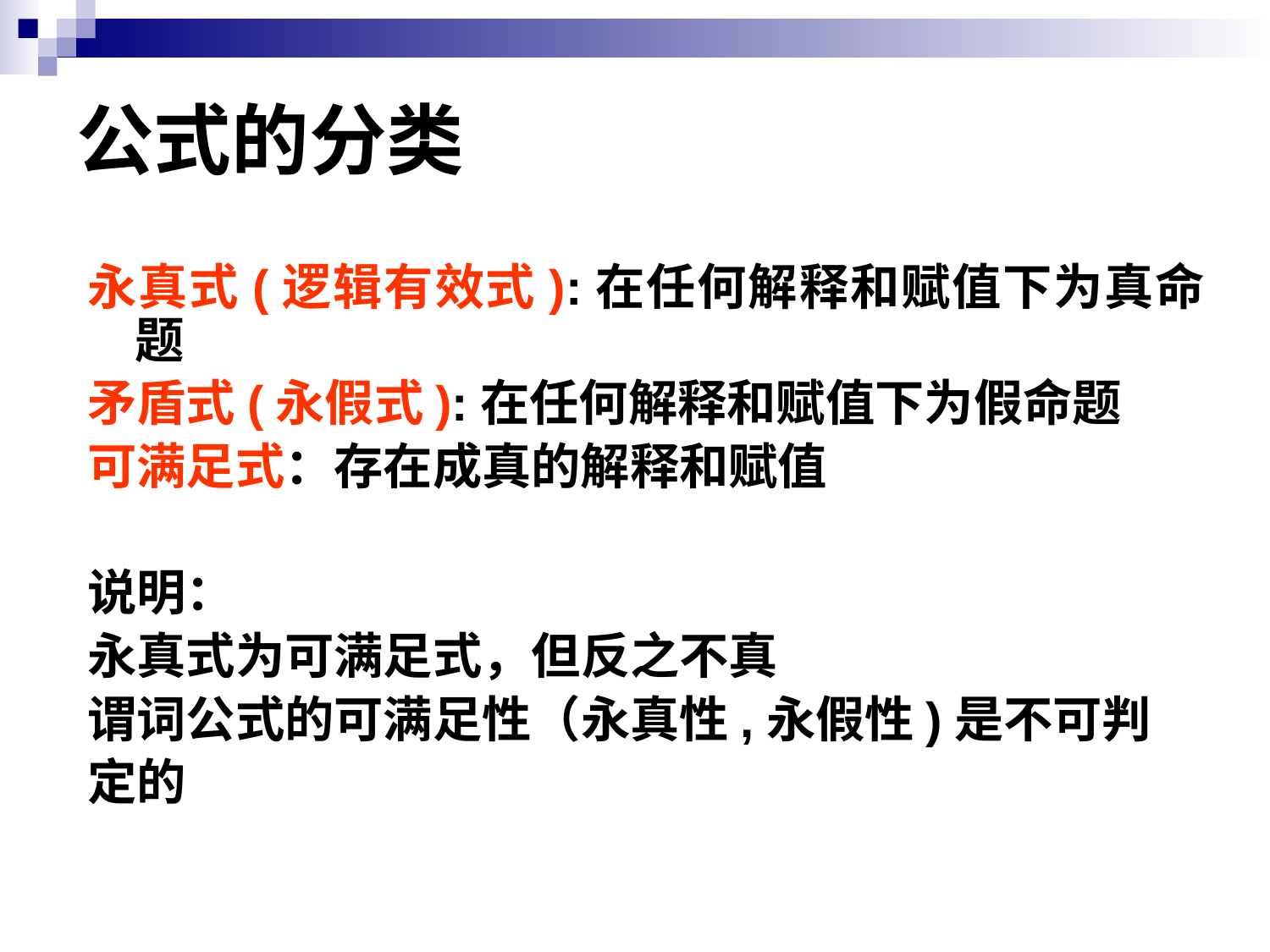

# 公式的分类
永真式(逻辑有效式):在任何解释和赋值下为真命题
矛盾式(永假式):在任何解释和赋值下为假命题
可满足式：存在成真的解释和赋值

说明：
永真式为可满足式，但反之不真
谓词公式的可满足性（永真性,永假性)是不可判
定的
12